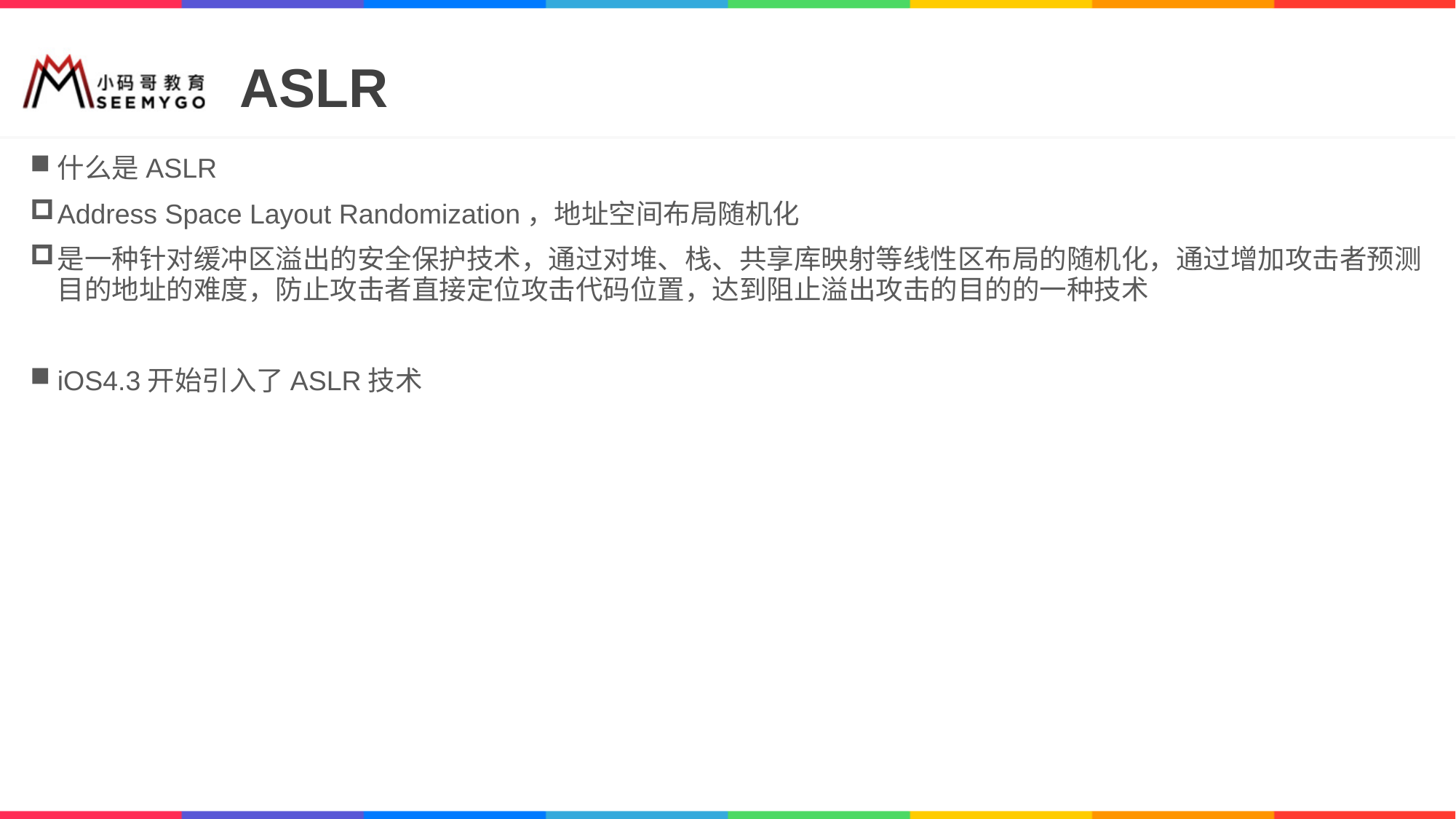

# ASLR
什么是ASLR
Address Space Layout Randomization，地址空间布局随机化
是一种针对缓冲区溢出的安全保护技术，通过对堆、栈、共享库映射等线性区布局的随机化，通过增加攻击者预测目的地址的难度，防止攻击者直接定位攻击代码位置，达到阻止溢出攻击的目的的一种技术

iOS4.3开始引入了ASLR技术